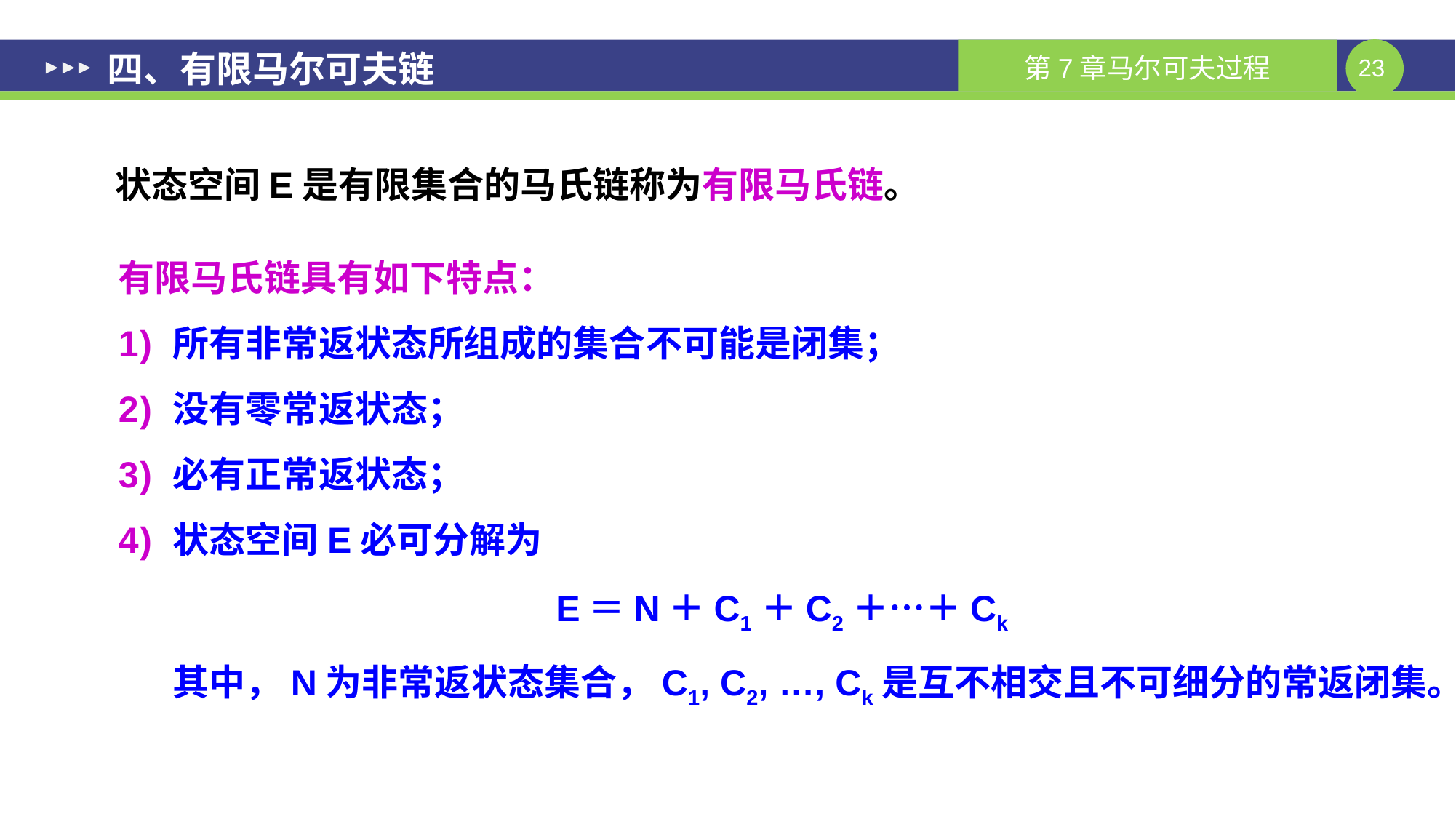

# 四、有限马尔可夫链
状态空间E是有限集合的马氏链称为有限马氏链。
有限马氏链具有如下特点：
所有非常返状态所组成的集合不可能是闭集；
没有零常返状态；
必有正常返状态；
状态空间E必可分解为
E＝N＋C1＋C2＋…＋Ck
其中，N为非常返状态集合，C1, C2, …, Ck是互不相交且不可细分的常返闭集。